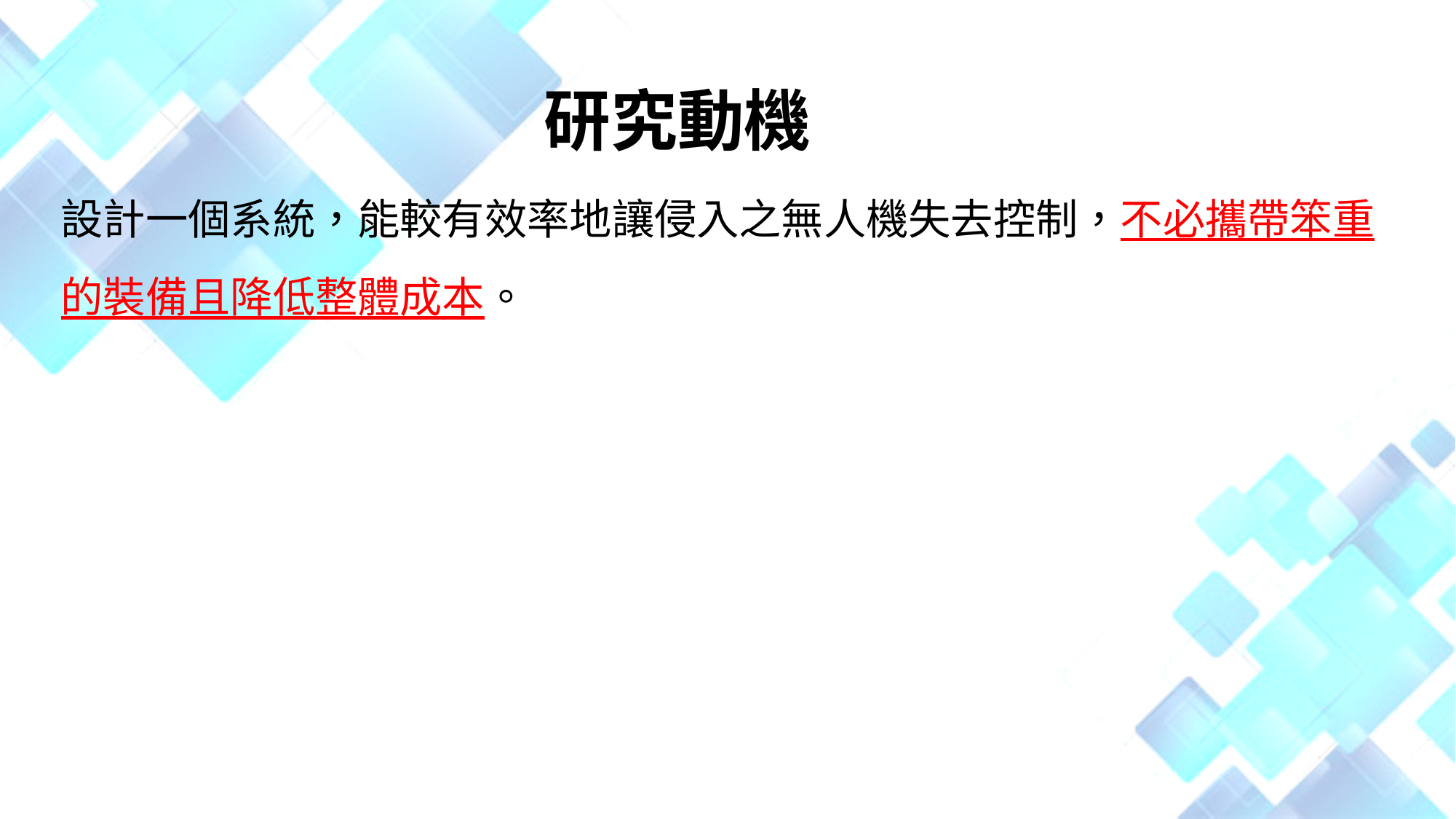

# 研究動機
設計一個系統，能較有效率地讓侵入之無人機失去控制，不必攜帶笨重
的裝備且降低整體成本。